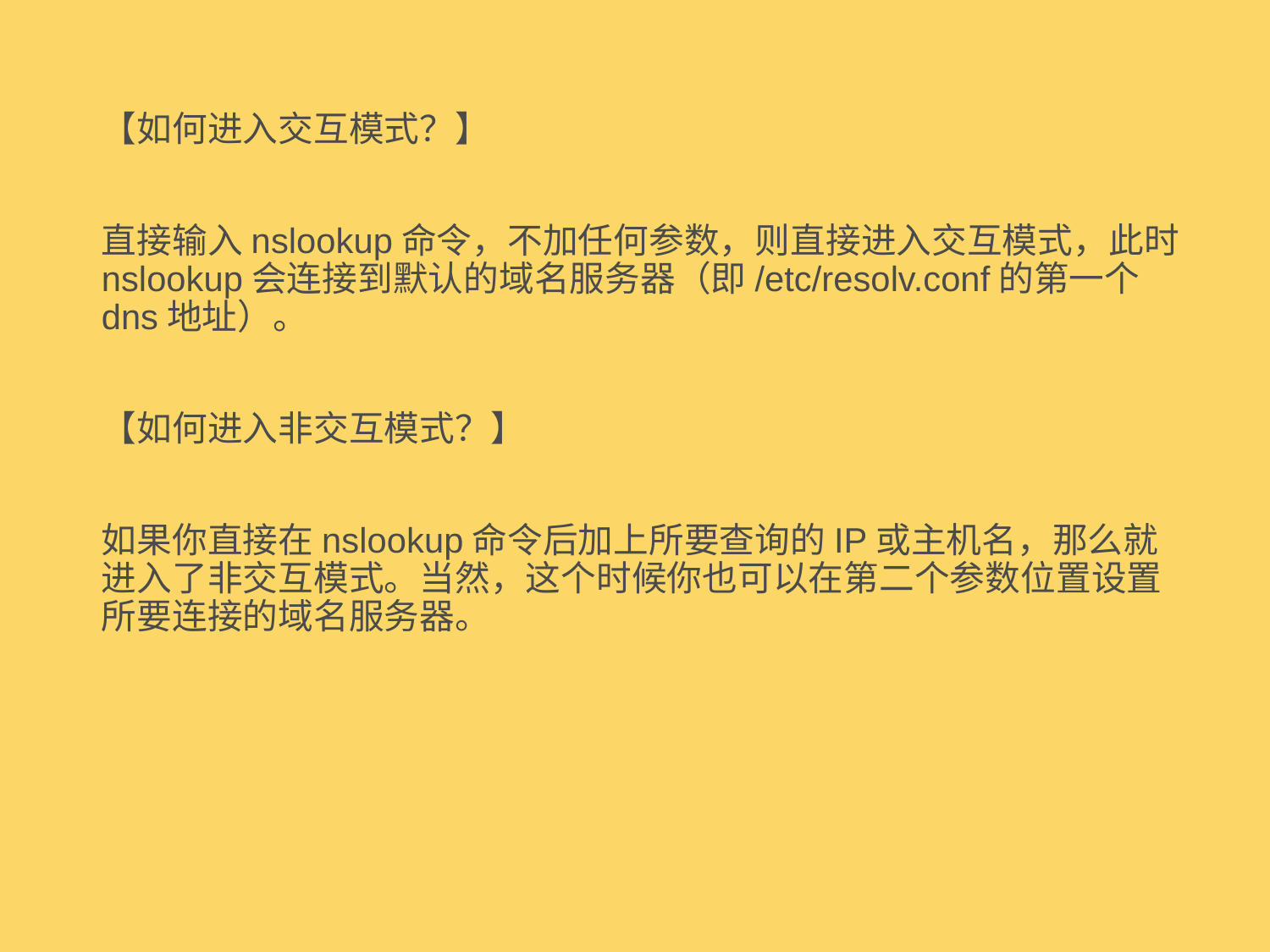

【如何进入交互模式？】

直接输入nslookup命令，不加任何参数，则直接进入交互模式，此时nslookup会连接到默认的域名服务器（即/etc/resolv.conf的第一个dns地址）。

【如何进入非交互模式？】

如果你直接在nslookup命令后加上所要查询的IP或主机名，那么就进入了非交互模式。当然，这个时候你也可以在第二个参数位置设置所要连接的域名服务器。